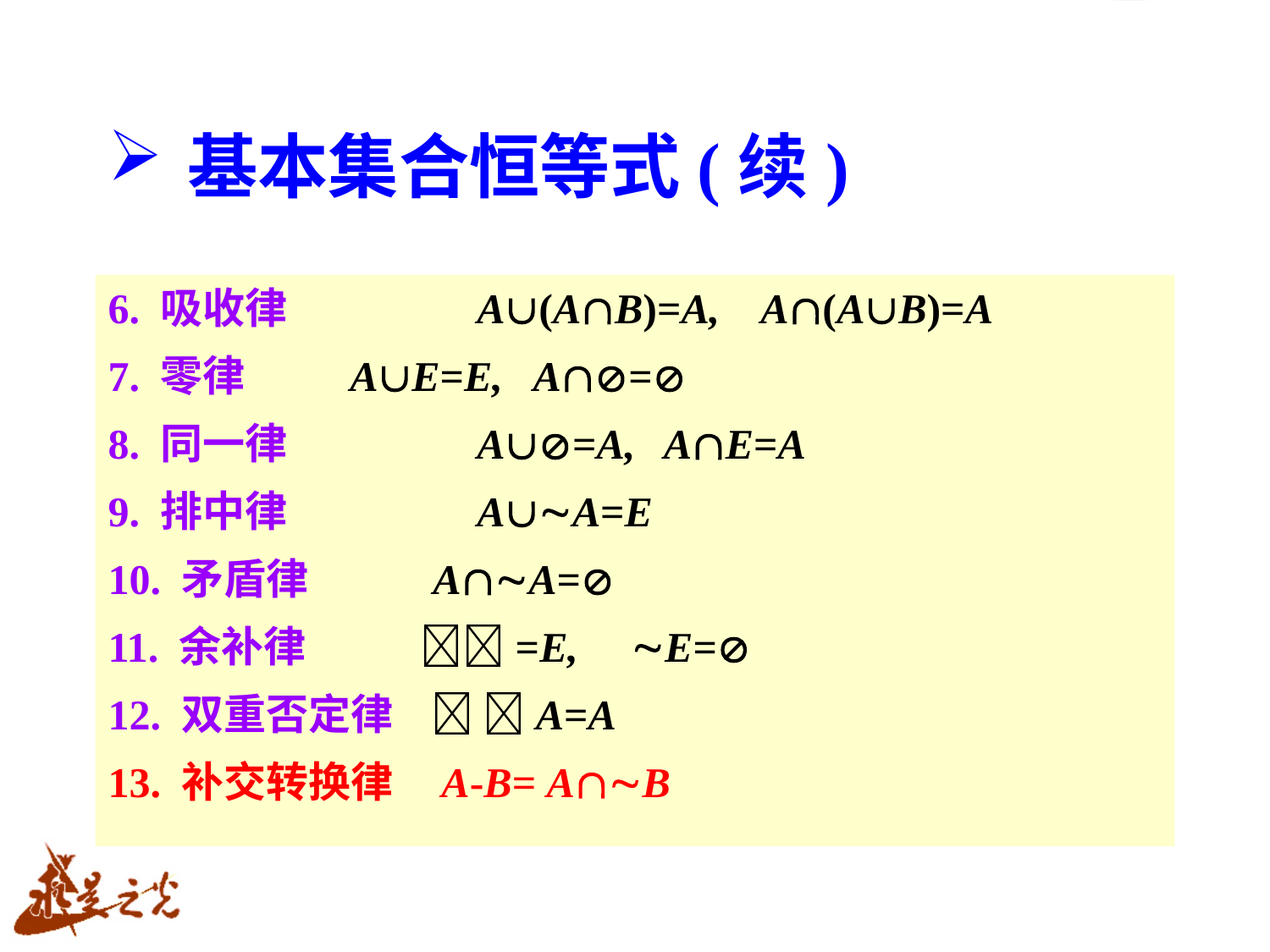

# 基本集合恒等式(续)
6. 吸收律	      A∪(A∩B)=A,    A∩(A∪B)=A
7. 零律	      A∪E=E,   A∩∅=∅
8. 同一律	      A∪∅=A,	A∩E=A
9. 排中律	      A∪∼A=E
10. 矛盾律            A∩∼A=∅
11. 余补律            ∼∅=E,     ∼E=∅
12. 双重否定律    ∼ ∼A=A
13. 补交转换律    A-B= A∩∼B
21